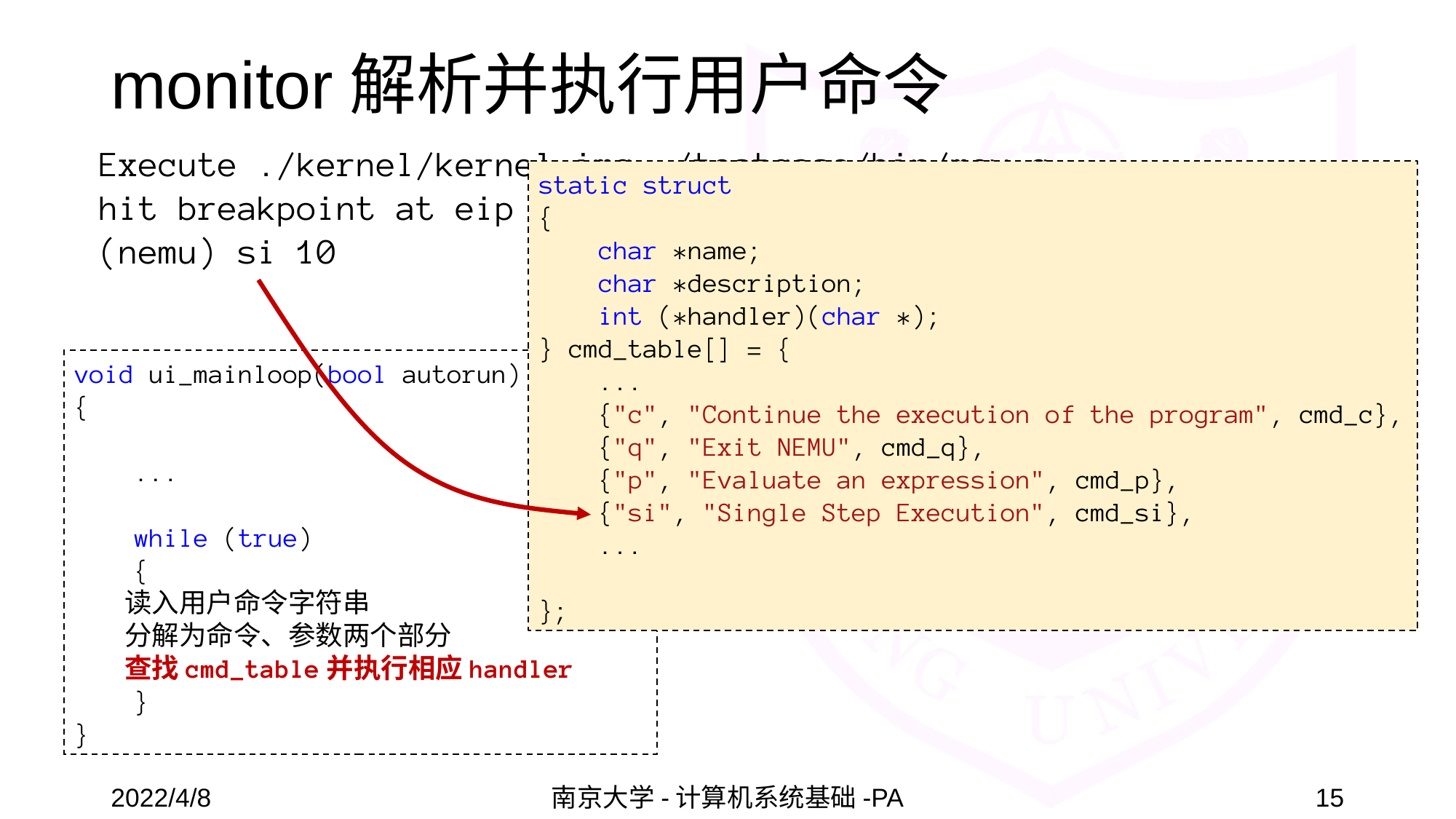

# monitor解析并执行用户命令
Execute ./kernel/kernel.img ./testcase/bin/mov-c
hit breakpoint at eip = 0x00030000
(nemu) si 10
static struct
{
    char *name;
    char *description;
    int (*handler)(char *);
} cmd_table[] = {
    ...
    {"c", "Continue the execution of the program", cmd_c},
    {"q", "Exit NEMU", cmd_q},
    {"p", "Evaluate an expression", cmd_p},
    {"si", "Single Step Execution", cmd_si},
    ...
};

void ui_mainloop(bool autorun)
{
    ...
    while (true)
    {
       读入用户命令字符串
       分解为命令、参数两个部分
       查找cmd_table并执行相应handler
    }
}
2022/4/8
南京大学-计算机系统基础-PA
15